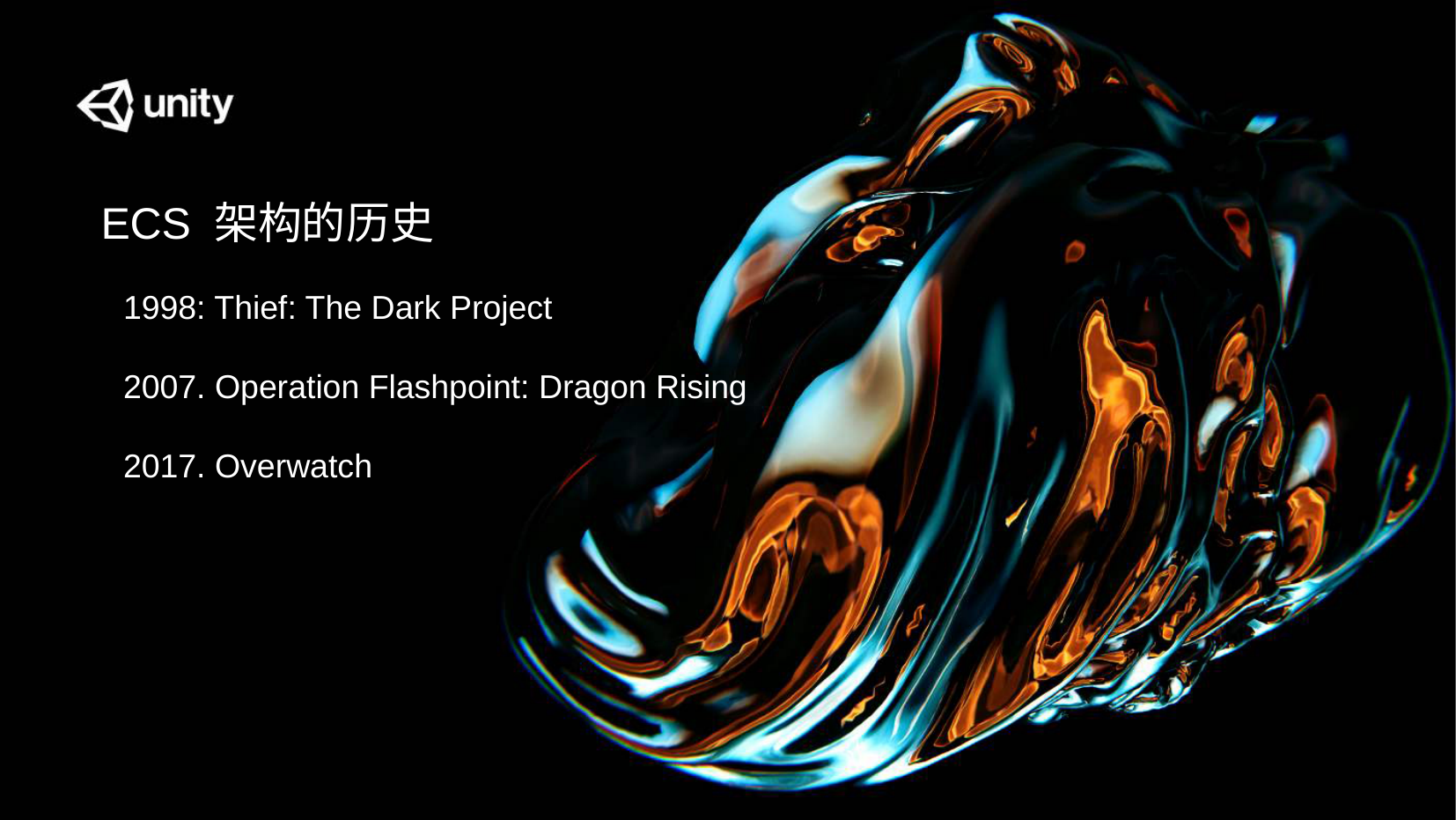

ECS 架构的历史
1998: Thief: The Dark Project

2007. Operation Flashpoint: Dragon Rising

2017. Overwatch